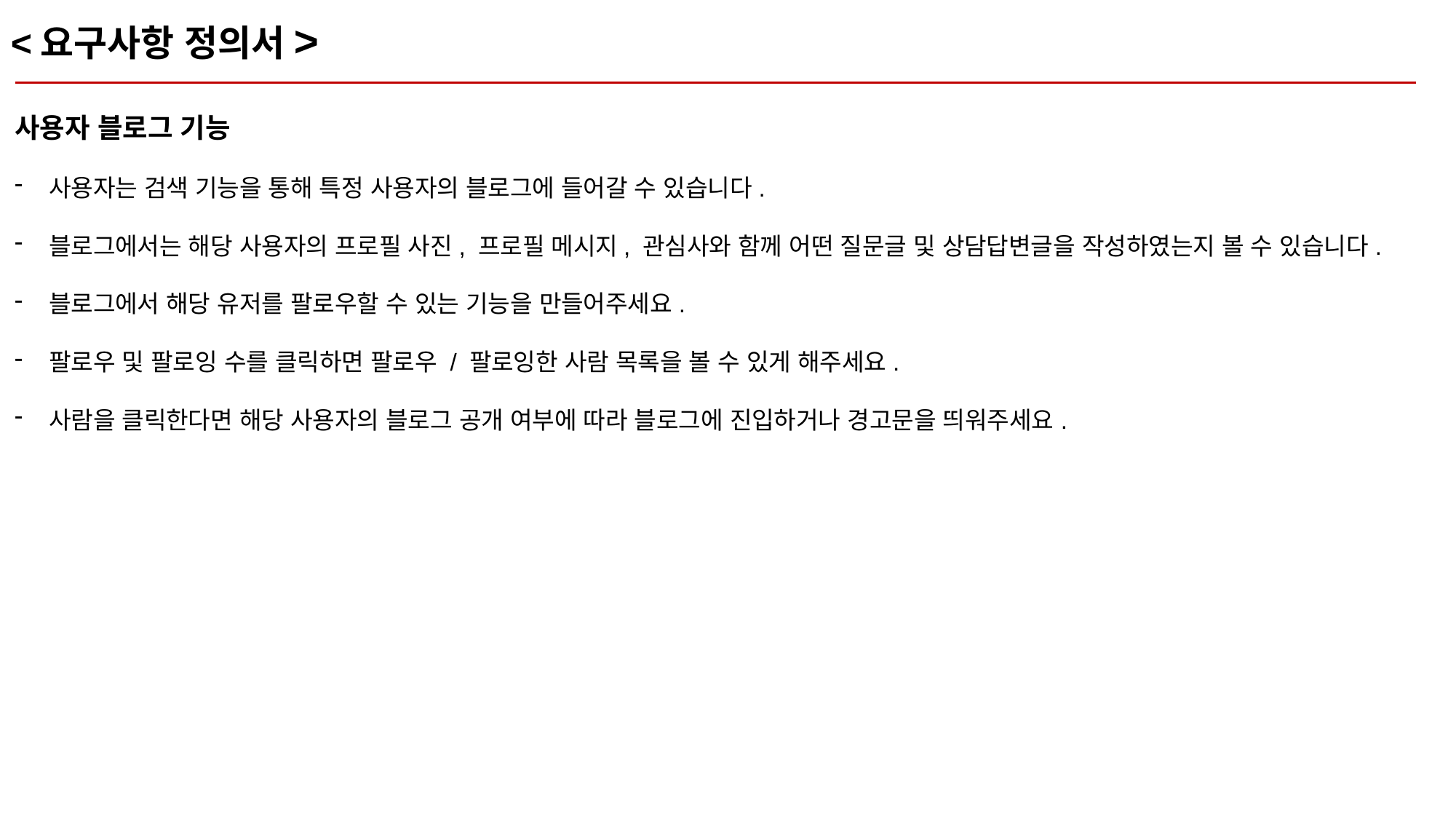

<요구사항 정의서>
사용자 블로그 기능

사용자는 검색 기능을 통해 특정 사용자의 블로그에 들어갈 수 있습니다.

블로그에서는 해당 사용자의 프로필 사진, 프로필 메시지, 관심사와 함께 어떤 질문글 및 상담답변글을 작성하였는지 볼 수 있습니다.

블로그에서 해당 유저를 팔로우할 수 있는 기능을 만들어주세요.

팔로우 및 팔로잉 수를 클릭하면 팔로우 / 팔로잉한 사람 목록을 볼 수 있게 해주세요.

사람을 클릭한다면 해당 사용자의 블로그 공개 여부에 따라 블로그에 진입하거나 경고문을 띄워주세요.